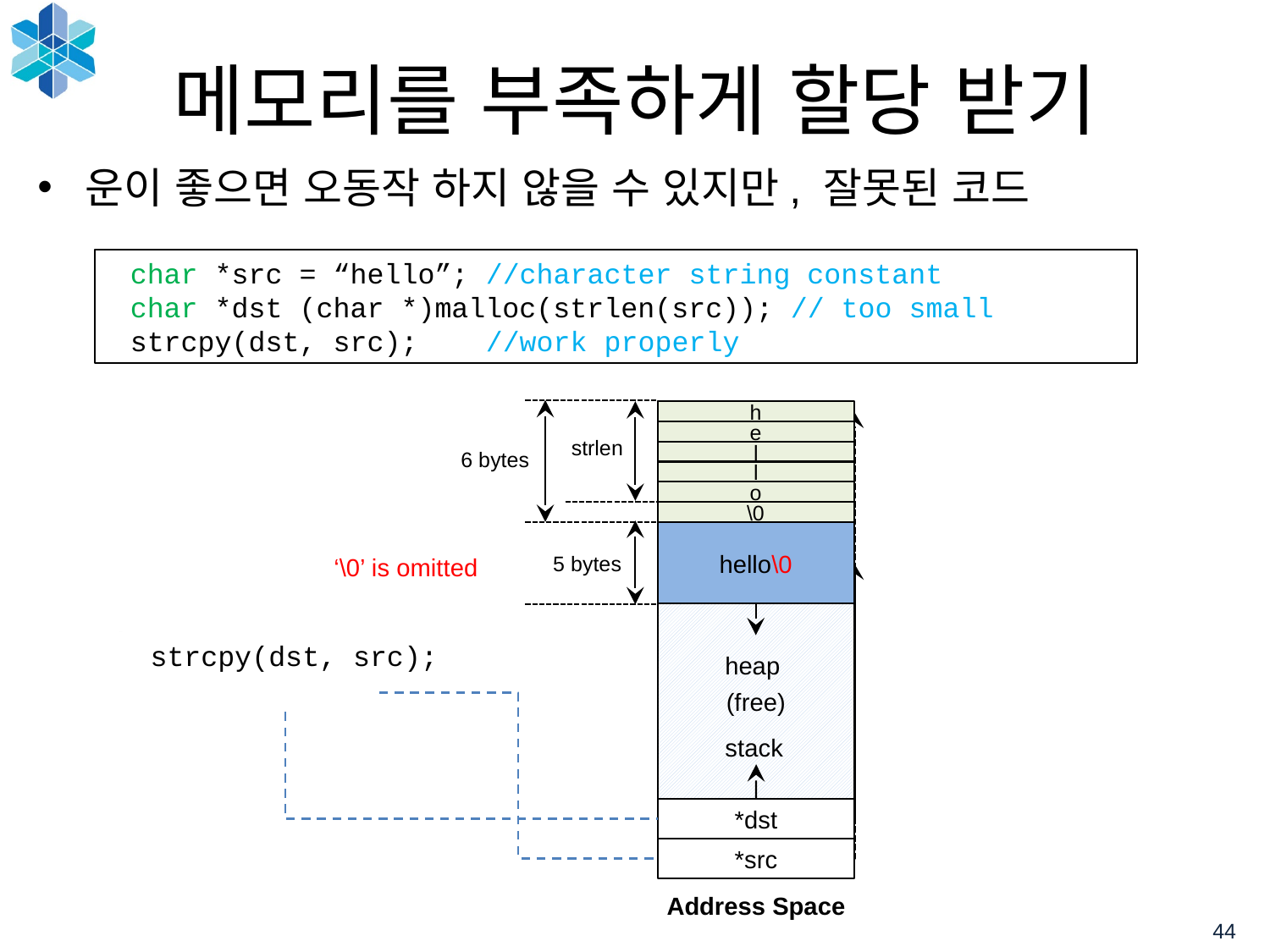

# 메모리를 부족하게 할당 받기
운이 좋으면 오동작 하지 않을 수 있지만, 잘못된 코드
char *src = “hello”; //character string constant
char *dst (char *)malloc(strlen(src)); // too small
strcpy(dst, src);    //work properly
h
e
strlen
6 bytes
l
l
o
\0
hello\0
5 bytes

‘\0’ is omitted
(free)
heap
strcpy(dst, src);
stack
*dst
*src
Address Space
44